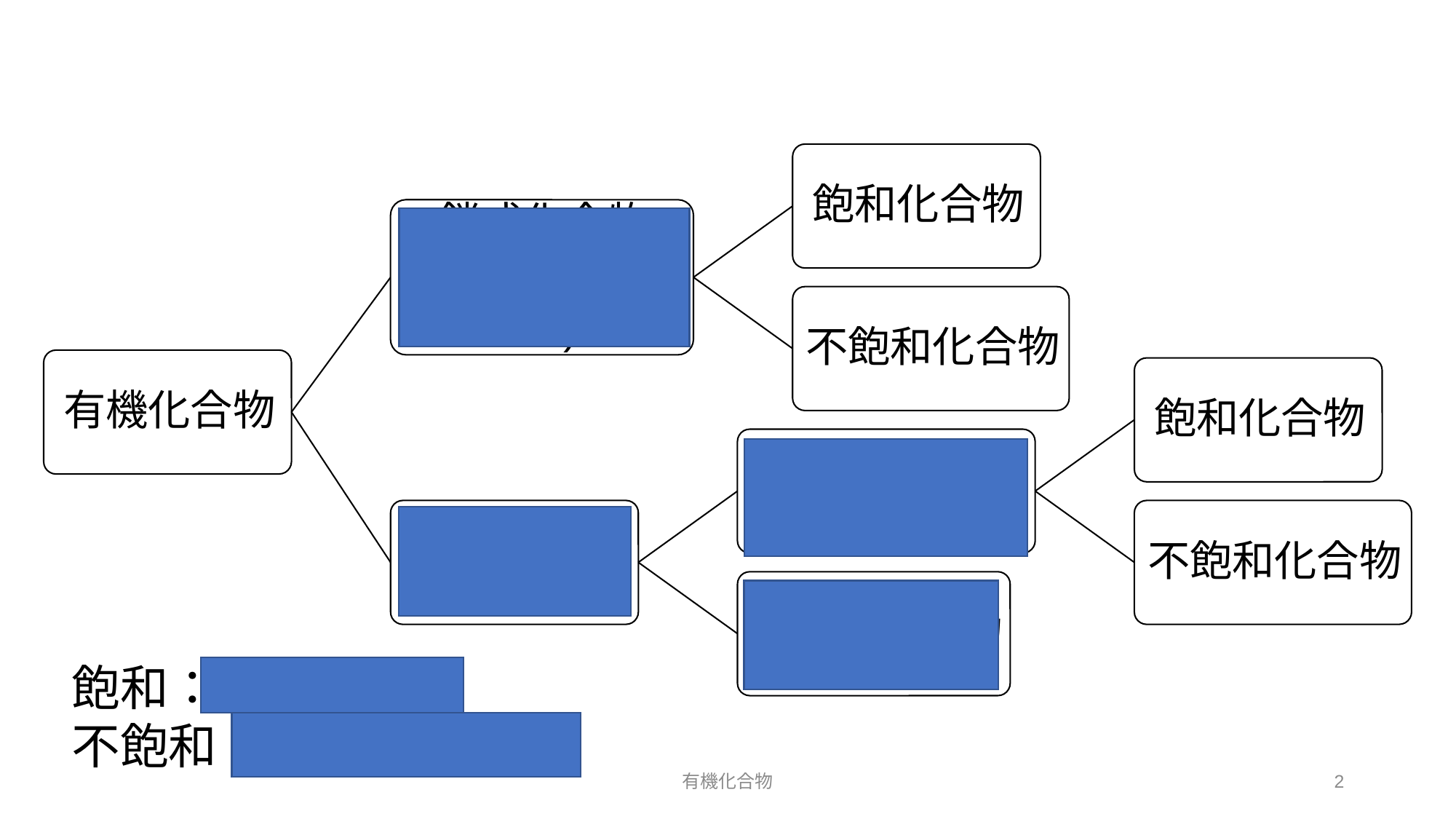

有機化合物

鎖式化合物
(脂肪族化合物)

飽和化合物

不飽和化合物

環式化合物

脂環式化合物

飽和化合物

不飽和化合物

芳香族化合物

飽和：単結合のみ
不飽和：二重・三重結合

有機化合物
2